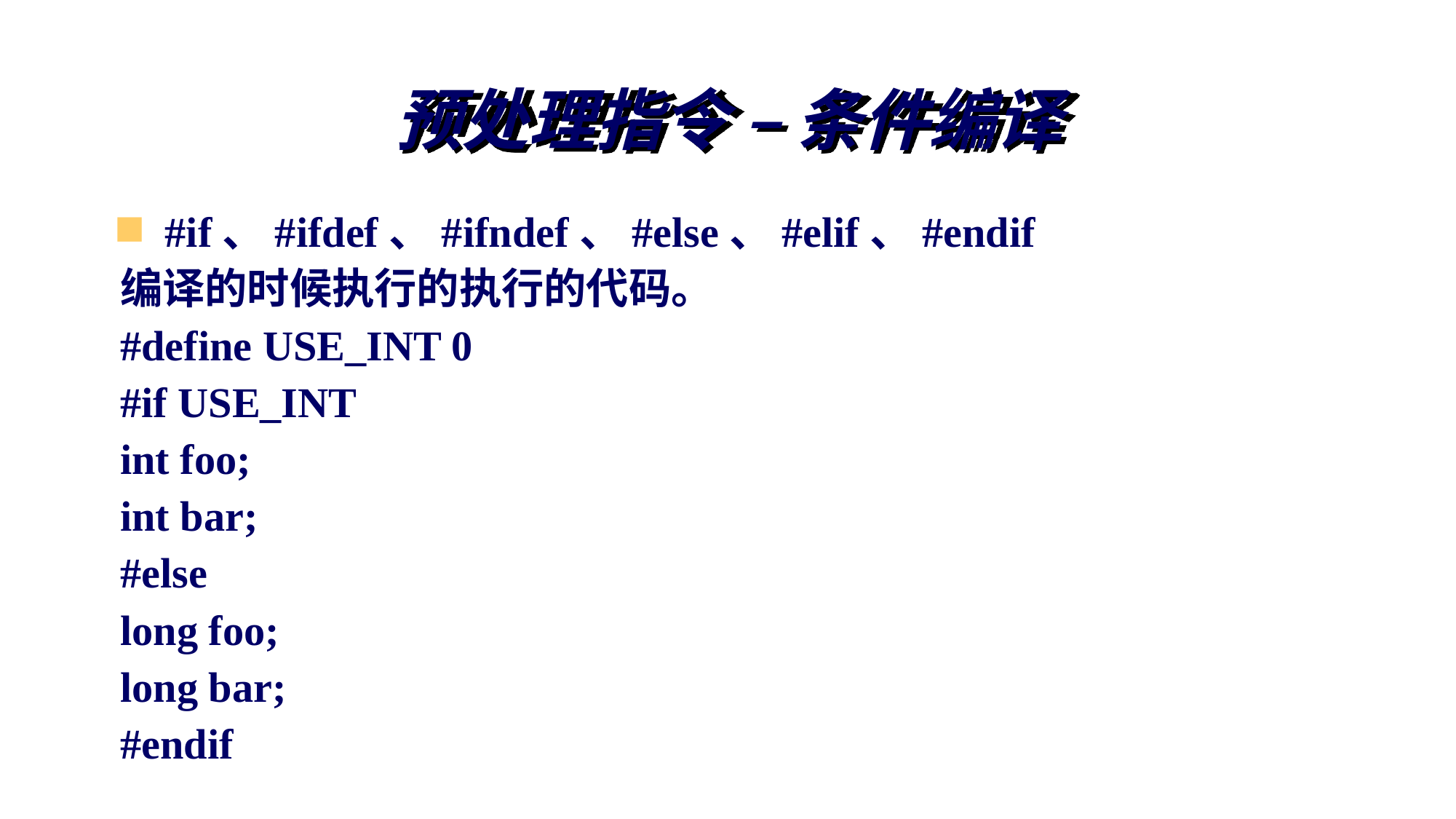

# 预处理指令 – 条件编译
#if、#ifdef、#ifndef、#else、#elif、#endif
编译的时候执行的执行的代码。
#define USE_INT 0
#if USE_INT
int foo;
int bar;
#else
long foo;
long bar;
#endif